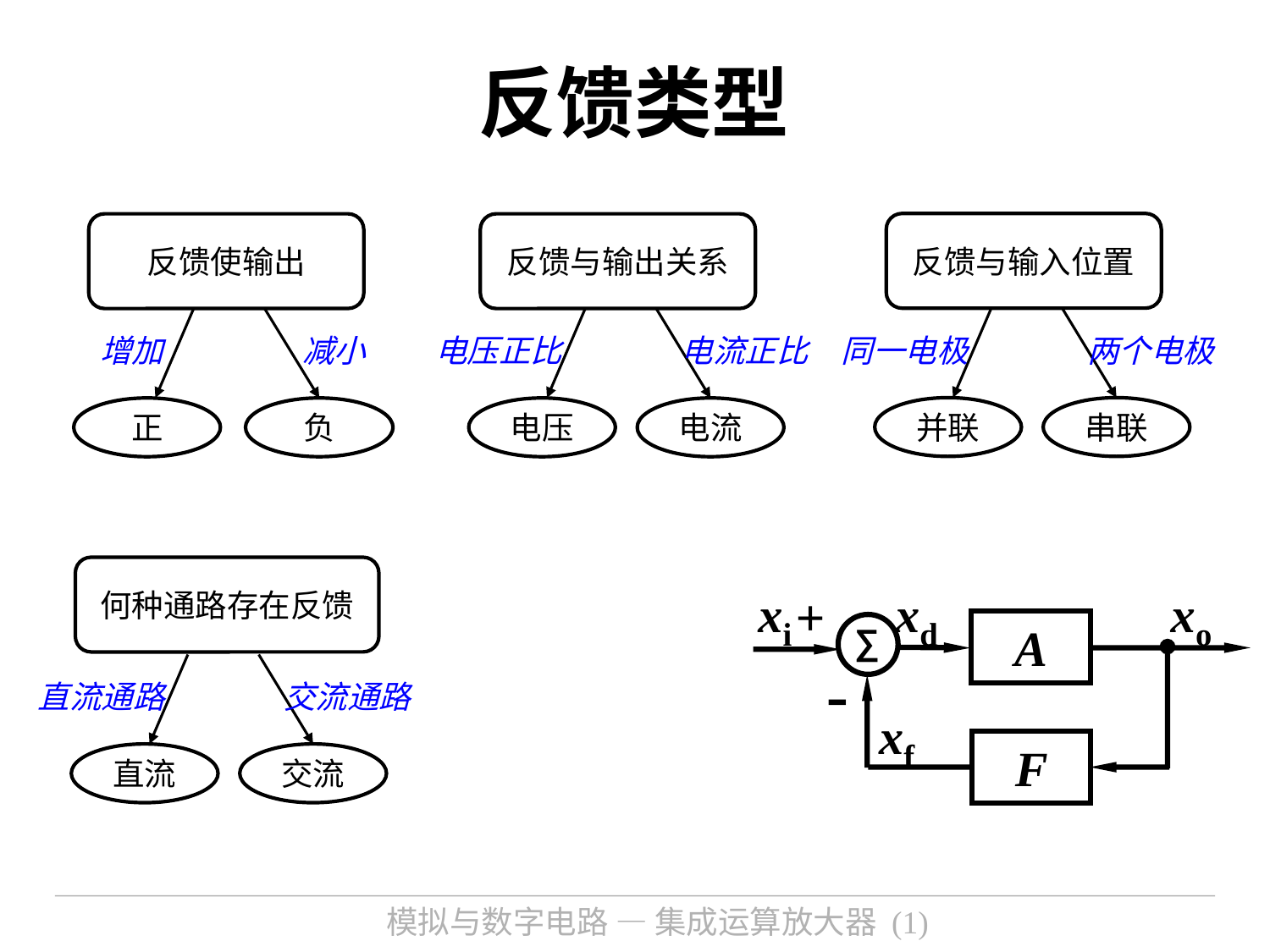

# 反馈类型
反馈与输入位置
反馈使输出
反馈与输出关系
同一电极
两个电极
增加
减小
电压正比
电流正比
并联
串联
正
负
电压
电流
何种通路存在反馈
xi            xd
 xo
+
A

∑
-

直流通路
交流通路

 xf
F
直流
交流

模拟与数字电路 — 集成运算放大器 (1)
15